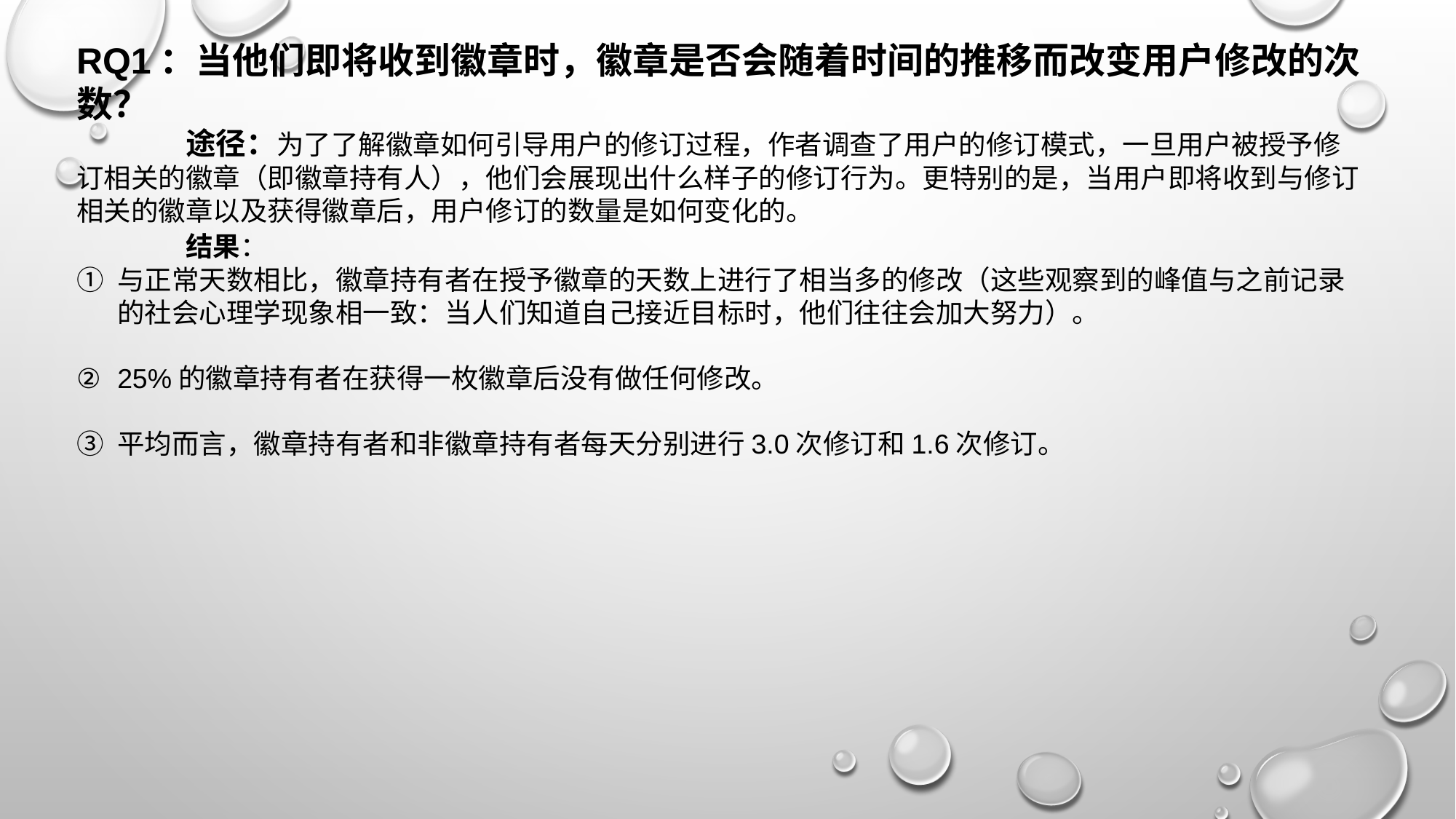

RQ1：当他们即将收到徽章时，徽章是否会随着时间的推移而改变用户修改的次数？
	途径：为了了解徽章如何引导用户的修订过程，作者调查了用户的修订模式，一旦用户被授予修订相关的徽章（即徽章持有人），他们会展现出什么样子的修订行为。更特别的是，当用户即将收到与修订相关的徽章以及获得徽章后，用户修订的数量是如何变化的。
	结果：
与正常天数相比，徽章持有者在授予徽章的天数上进行了相当多的修改（这些观察到的峰值与之前记录的社会心理学现象相一致：当人们知道自己接近目标时，他们往往会加大努力）。

25%的徽章持有者在获得一枚徽章后没有做任何修改。

平均而言，徽章持有者和非徽章持有者每天分别进行3.0次修订和1.6次修订。